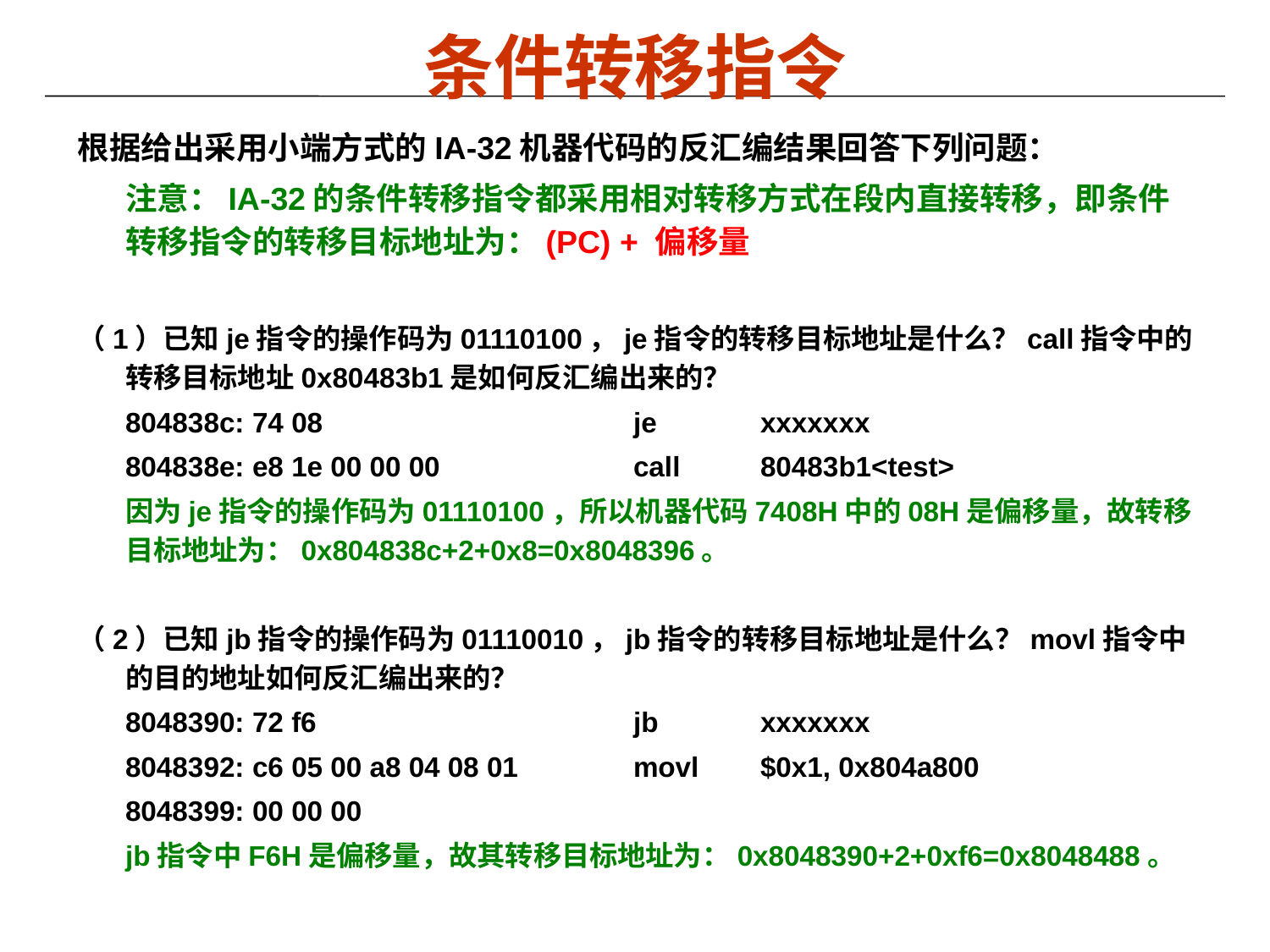

# 条件转移指令
根据给出采用小端方式的IA-32机器代码的反汇编结果回答下列问题：
	注意：IA-32的条件转移指令都采用相对转移方式在段内直接转移，即条件转移指令的转移目标地址为：(PC) + 偏移量

（1）已知je指令的操作码为01110100，je指令的转移目标地址是什么？call指令中的转移目标地址0x80483b1是如何反汇编出来的？
	804838c:	74 08			je	xxxxxxx
	804838e:	e8 1e 00 00 00 		call   	80483b1<test>
	因为je指令的操作码为01110100，所以机器代码7408H中的08H是偏移量，故转移目标地址为：0x804838c+2+0x8=0x8048396。

（2）已知jb指令的操作码为01110010，jb指令的转移目标地址是什么？movl指令中的目的地址如何反汇编出来的？
	8048390:	72 f6			jb	xxxxxxx
	8048392:	c6 05 00 a8 04 08 01 	movl	$0x1, 0x804a800
	8048399:	00 00 00
	jb指令中F6H是偏移量，故其转移目标地址为：0x8048390+2+0xf6=0x8048488。